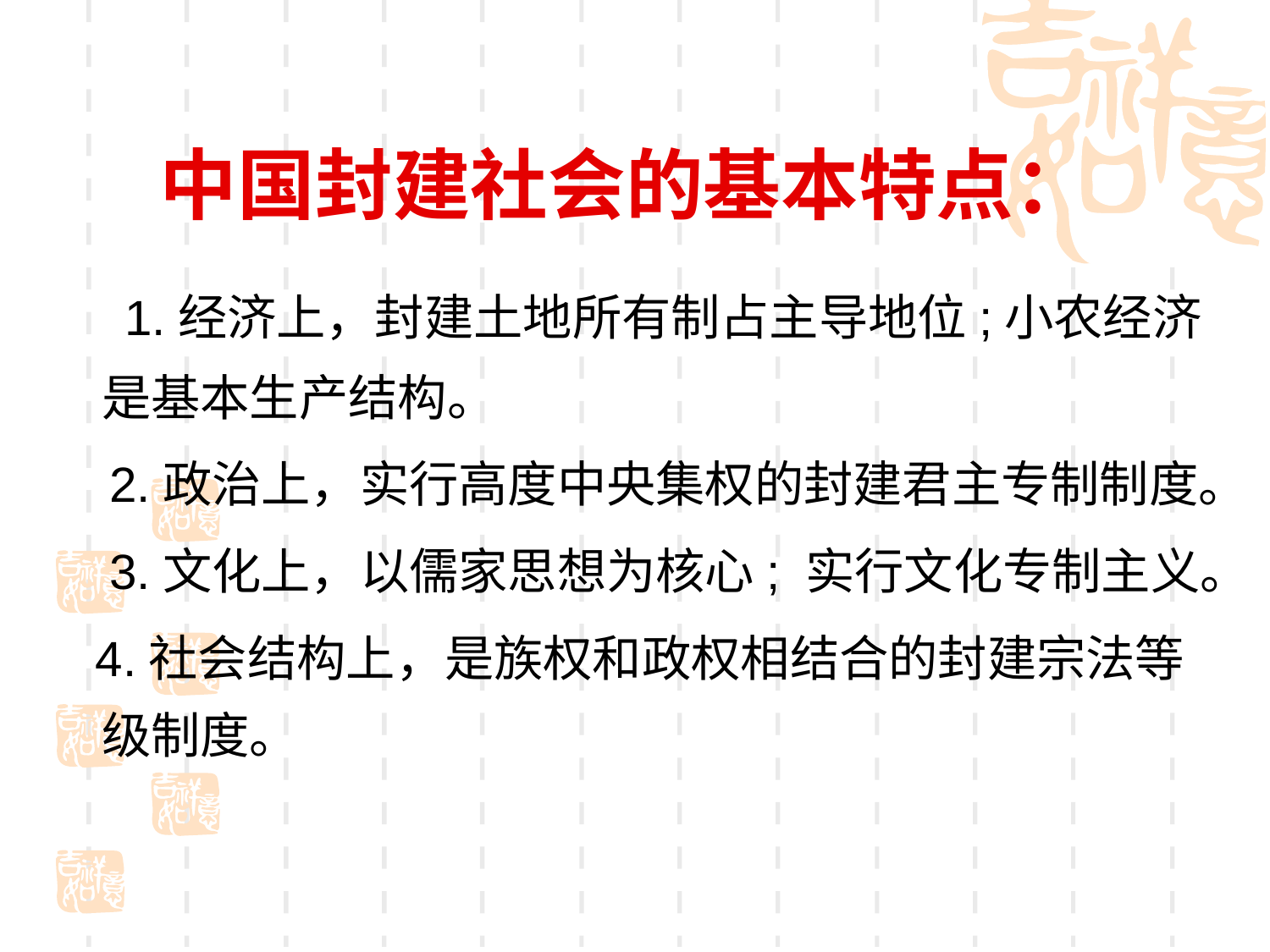

# 中国封建社会的基本特点：
    1.经济上，封建土地所有制占主导地位;小农经济是基本生产结构。
    2.政治上，实行高度中央集权的封建君主专制制度。
    3.文化上，以儒家思想为核心; 实行文化专制主义。
   4.社会结构上，是族权和政权相结合的封建宗法等级制度。